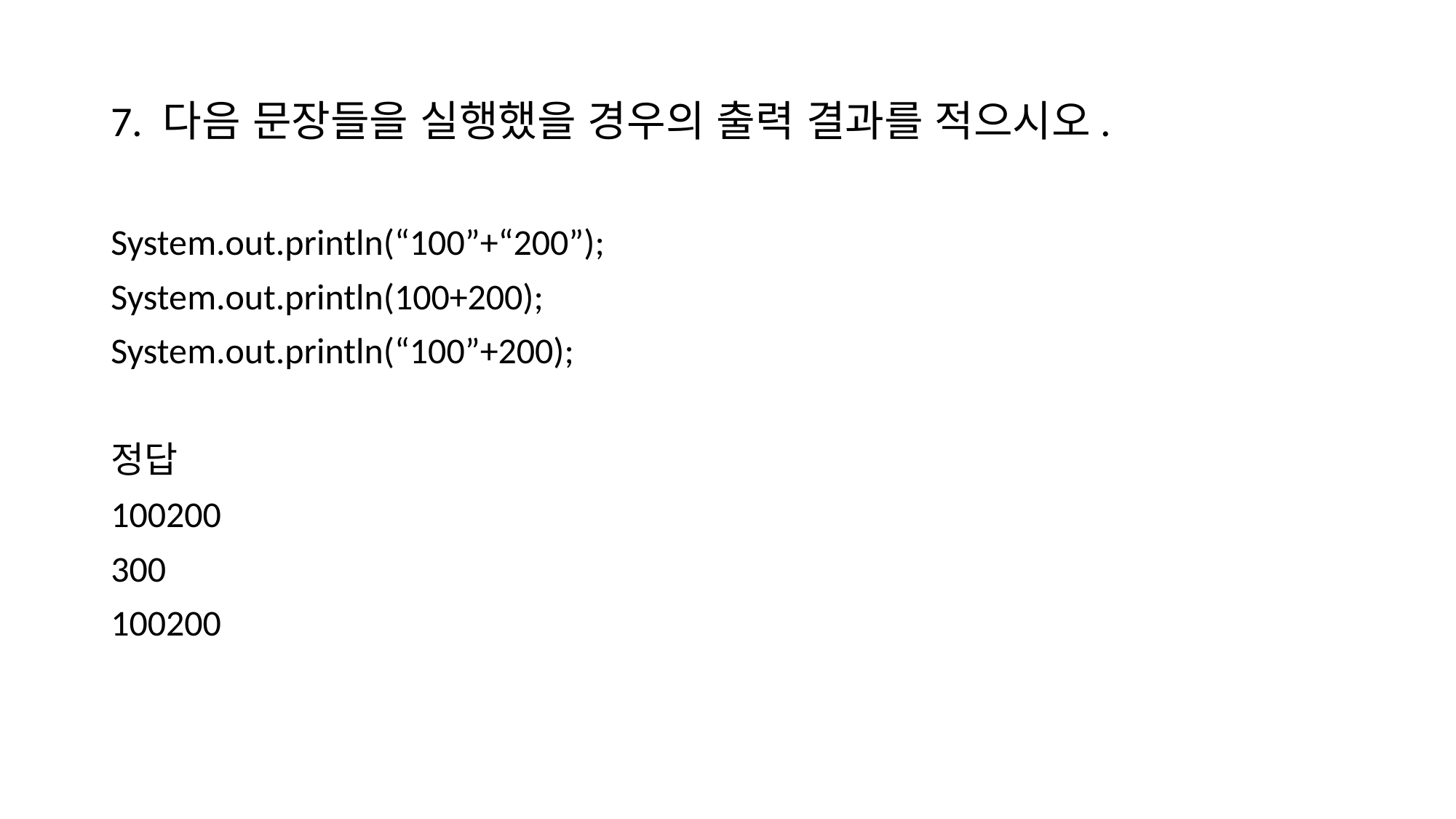

# 7. 다음 문장들을 실행했을 경우의 출력 결과를 적으시오.
System.out.println(“100”+“200”);
System.out.println(100+200);
System.out.println(“100”+200);

정답
100200
300
100200